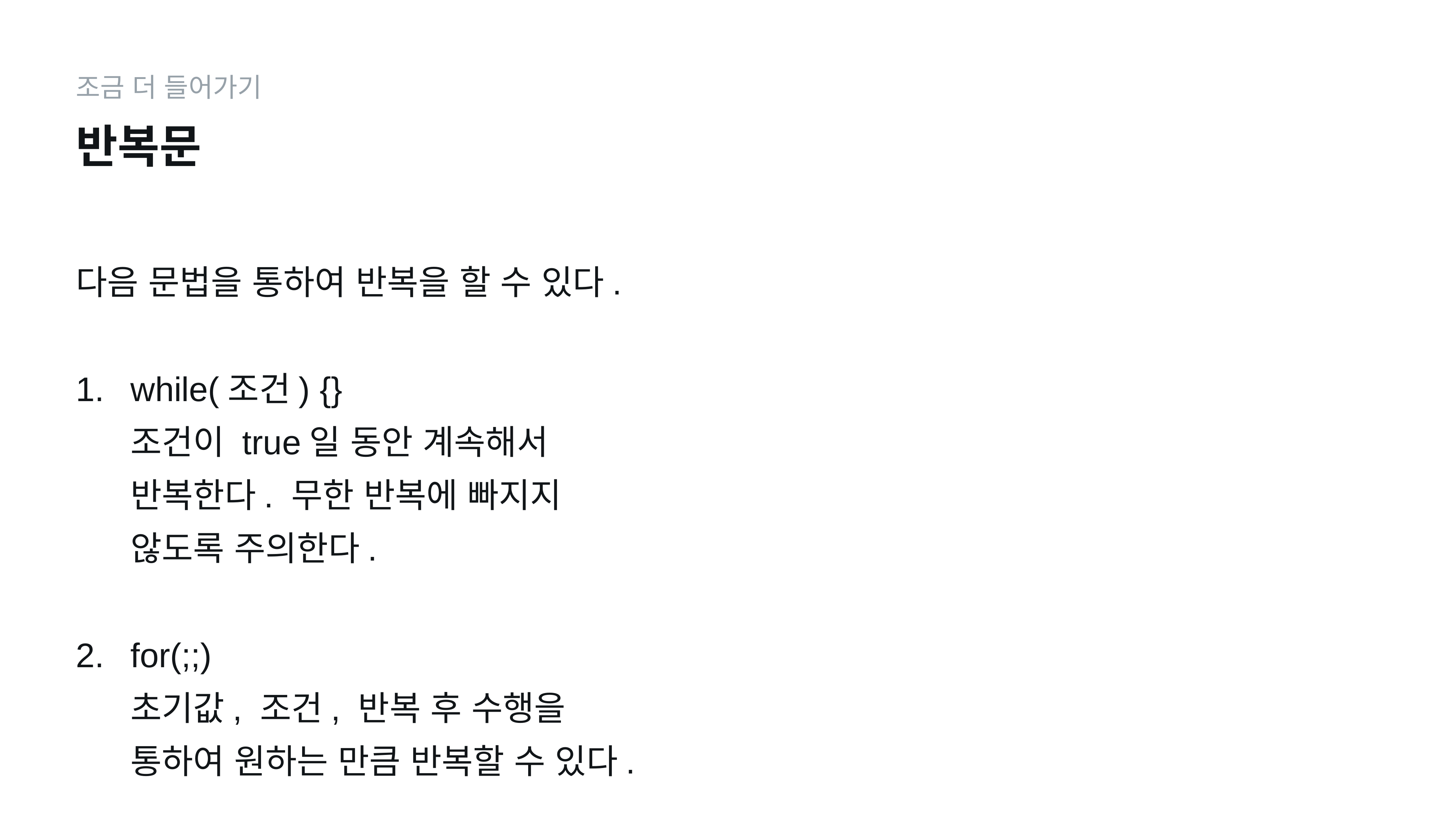

조금 더 들어가기
반복문
다음 문법을 통하여 반복을 할 수 있다.

while(조건) {}
조건이 true일 동안 계속해서 반복한다. 무한 반복에 빠지지 않도록 주의한다.
for(;;)
초기값, 조건, 반복 후 수행을 통하여 원하는 만큼 반복할 수 있다.